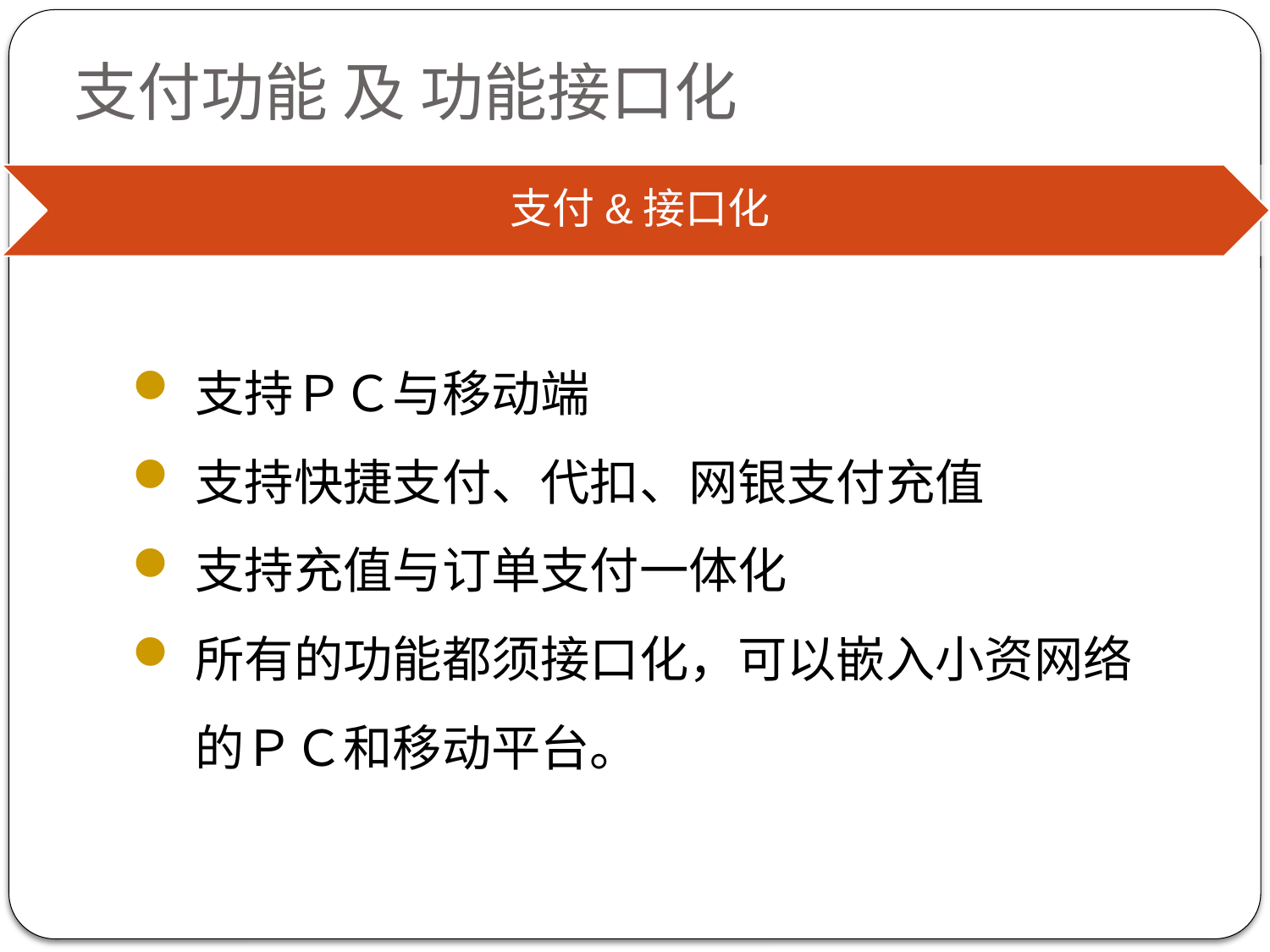

支付功能 及 功能接口化
支付&接口化
支持ＰＣ与移动端
支持快捷支付、代扣、网银支付充值
支持充值与订单支付一体化
所有的功能都须接口化，可以嵌入小资网络的ＰＣ和移动平台。